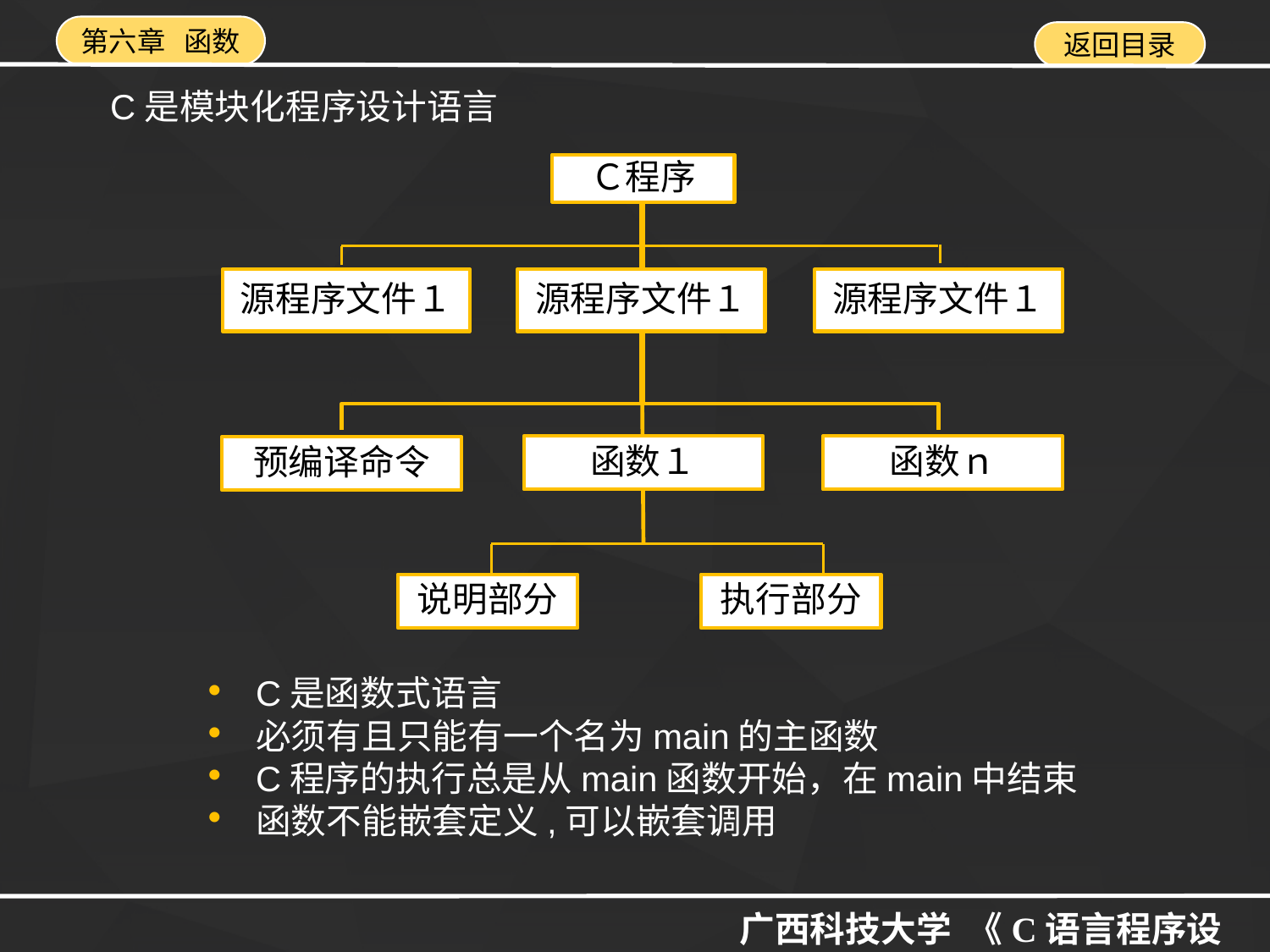

C是模块化程序设计语言
Ｃ程序
源程序文件１
源程序文件１
源程序文件１

函数１
函数ｎ
预编译命令
执行部分
说明部分
C是函数式语言
必须有且只能有一个名为main的主函数
C程序的执行总是从main函数开始，在main中结束
函数不能嵌套定义,可以嵌套调用